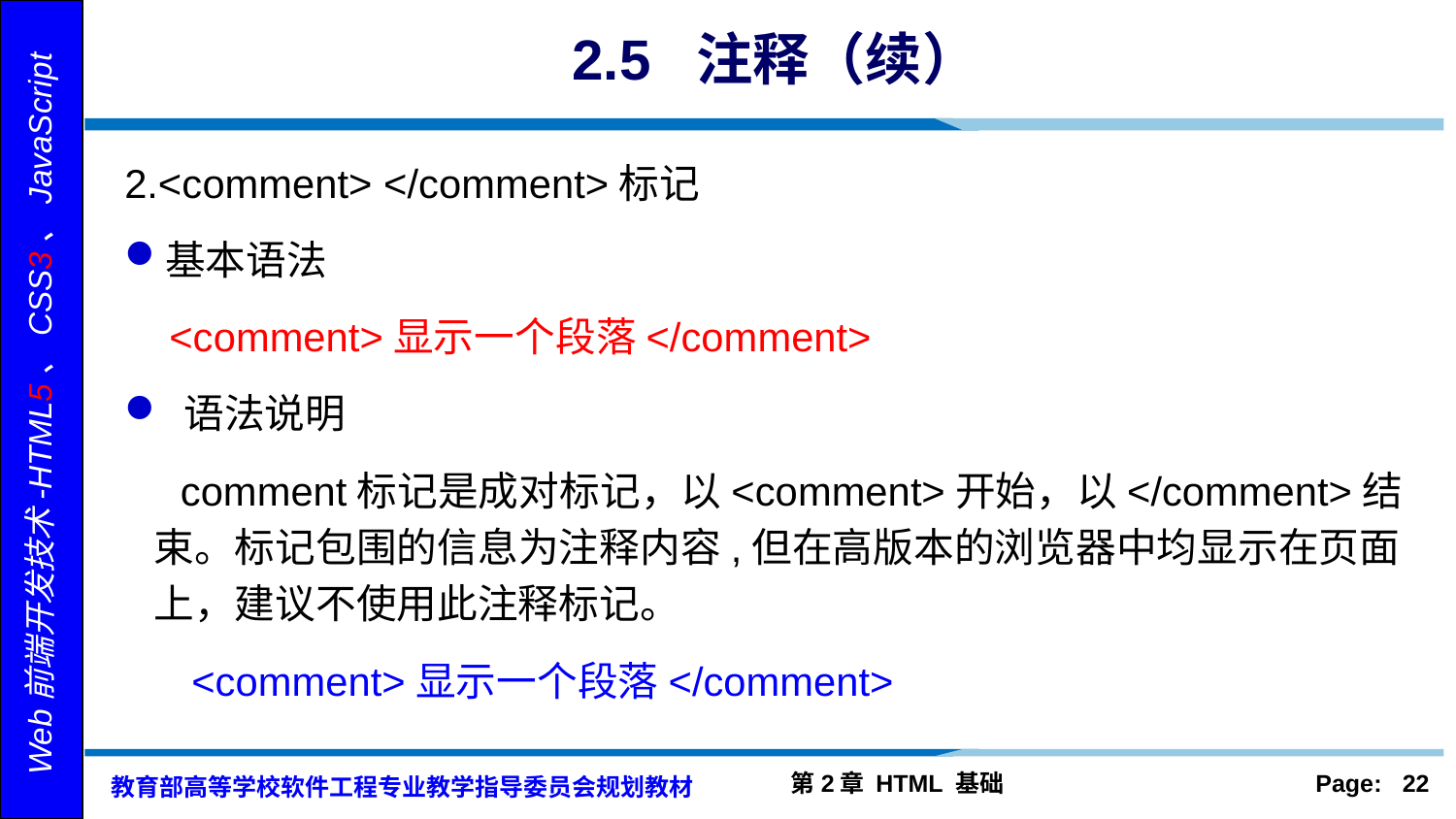

# 2.5  注释（续）
2.<comment> </comment>标记
基本语法
    <comment>显示一个段落</comment>
 语法说明
     comment标记是成对标记，以<comment>开始，以</comment>结束。标记包围的信息为注释内容,但在高版本的浏览器中均显示在页面上，建议不使用此注释标记。
      <comment>显示一个段落</comment>